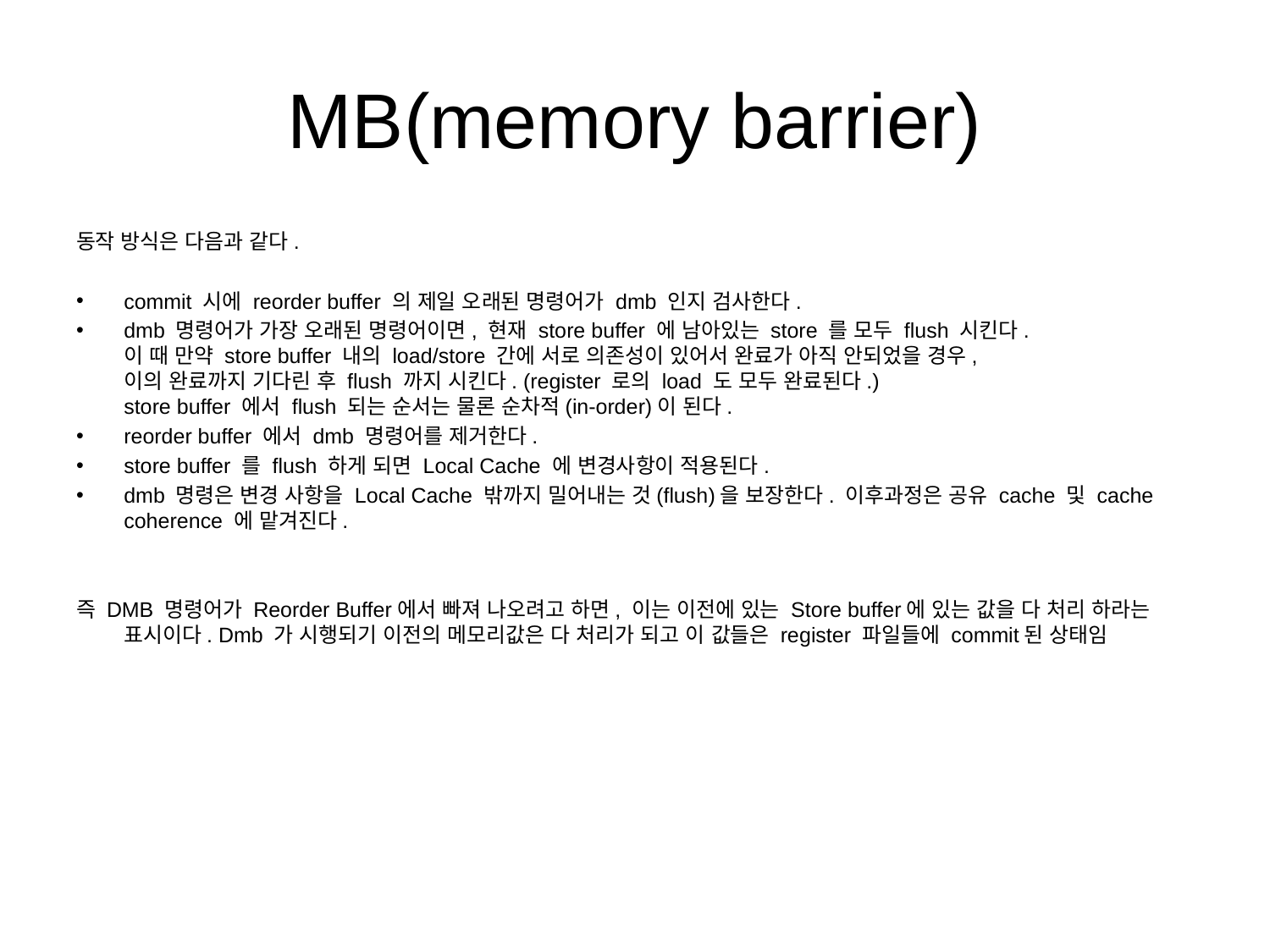

# MB(memory barrier)
동작 방식은 다음과 같다.

commit 시에 reorder buffer 의 제일 오래된 명령어가 dmb 인지 검사한다.
dmb 명령어가 가장 오래된 명령어이면, 현재 store buffer 에 남아있는 store 를 모두 flush 시킨다.
이 때 만약 store buffer 내의 load/store 간에 서로 의존성이 있어서 완료가 아직 안되었을 경우,
이의 완료까지 기다린 후 flush 까지 시킨다. (register 로의 load 도 모두 완료된다.)
store buffer 에서 flush 되는 순서는 물론 순차적(in-order)이 된다.
reorder buffer 에서 dmb 명령어를 제거한다.
store buffer 를 flush 하게 되면 Local Cache 에 변경사항이 적용된다.
dmb 명령은 변경 사항을 Local Cache 밖까지 밀어내는 것(flush)을 보장한다. 이후과정은 공유 cache 및 cache coherence 에 맡겨진다.

즉 DMB 명령어가 Reorder Buffer에서 빠져 나오려고 하면, 이는 이전에 있는 Store buffer에 있는 값을 다 처리 하라는 표시이다. Dmb 가 시행되기 이전의 메모리값은 다 처리가 되고 이 값들은 register 파일들에 commit된 상태임